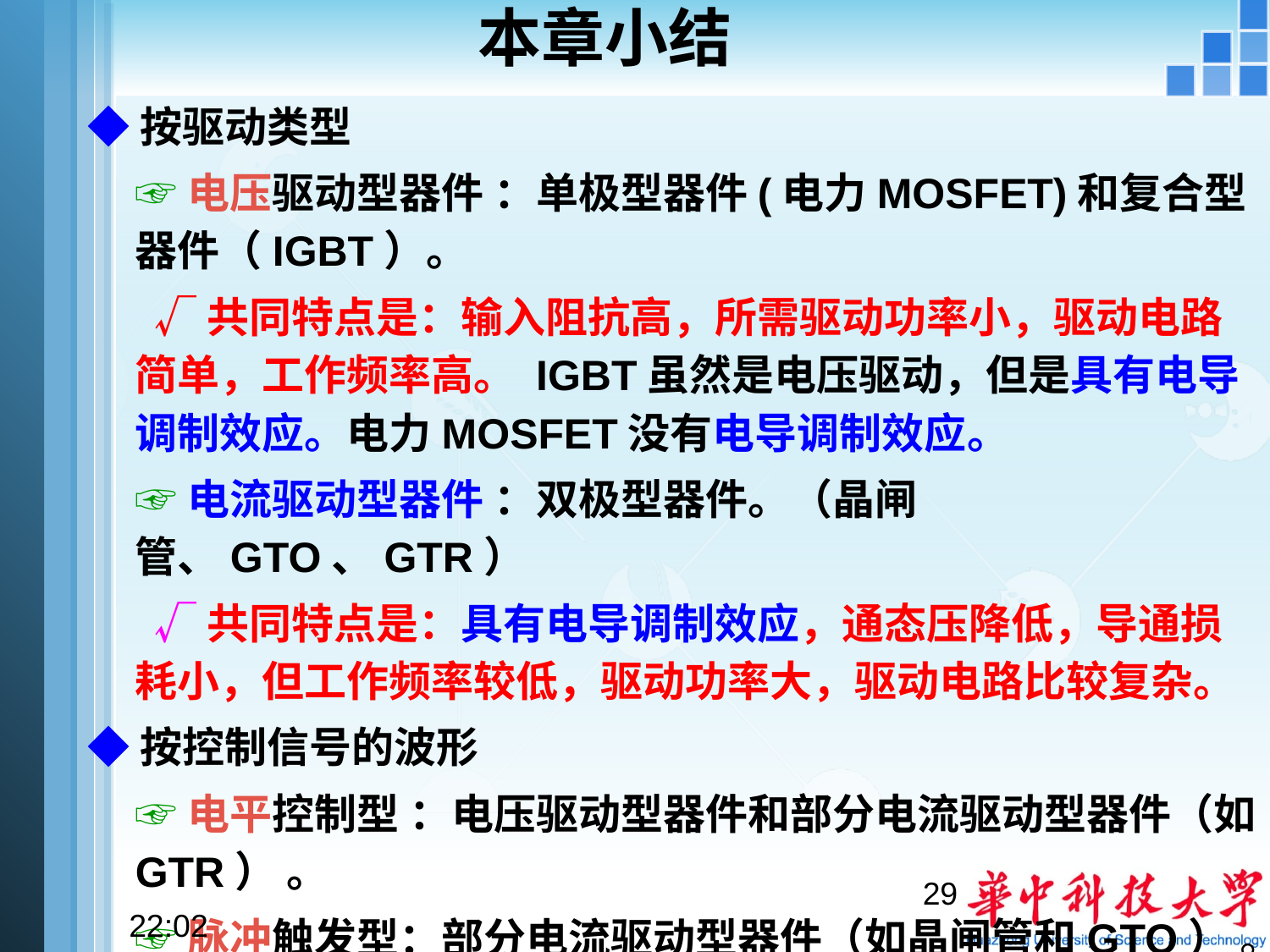

# 本章小结
◆按驱动类型
     ☞电压驱动型器件 ：单极型器件(电力MOSFET)和复合型器件（IGBT）。
       √共同特点是：输入阻抗高，所需驱动功率小，驱动电路简单，工作频率高。 IGBT虽然是电压驱动，但是具有电导调制效应。电力MOSFET没有电导调制效应。
     ☞电流驱动型器件 ：双极型器件。（晶闸管、GTO、GTR）
       √共同特点是：具有电导调制效应，通态压降低，导通损耗小，但工作频率较低，驱动功率大，驱动电路比较复杂。
◆按控制信号的波形
     ☞电平控制型 ：电压驱动型器件和部分电流驱动型器件（如GTR） 。
     ☞脉冲触发型：部分电流驱动型器件（如晶闸管和GTO） 。
29
22:02